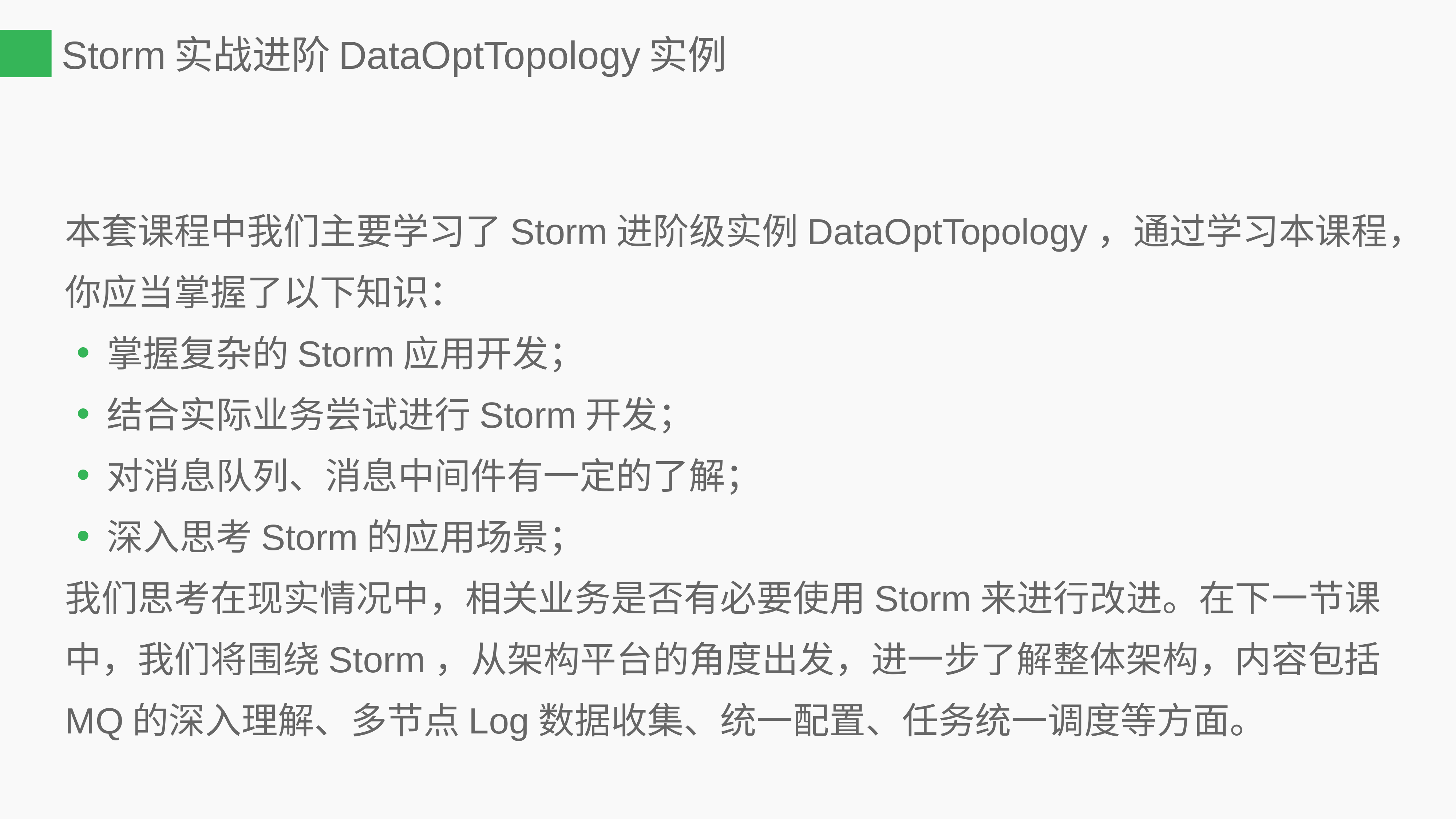

# Storm实战进阶DataOptTopology实例
本套课程中我们主要学习了Storm进阶级实例DataOptTopology，通过学习本课程，你应当掌握了以下知识：
掌握复杂的Storm应用开发；
结合实际业务尝试进行Storm开发；
对消息队列、消息中间件有一定的了解；
深入思考Storm的应用场景；
我们思考在现实情况中，相关业务是否有必要使用Storm来进行改进。在下一节课中，我们将围绕Storm，从架构平台的角度出发，进一步了解整体架构，内容包括MQ的深入理解、多节点Log数据收集、统一配置、任务统一调度等方面。